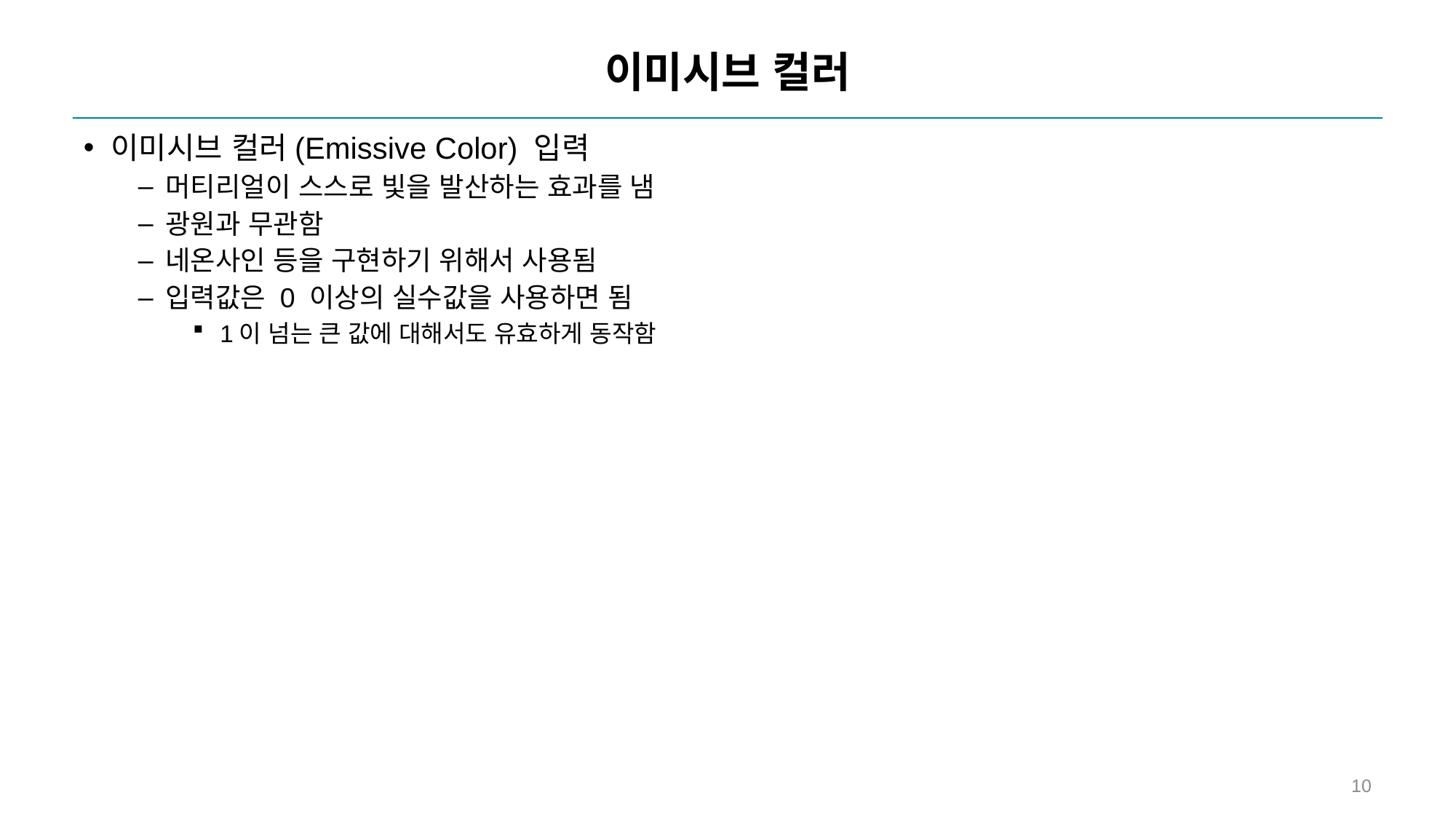

# 이미시브 컬러
이미시브 컬러(Emissive Color) 입력
머티리얼이 스스로 빛을 발산하는 효과를 냄
광원과 무관함
네온사인 등을 구현하기 위해서 사용됨
입력값은 0 이상의 실수값을 사용하면 됨
1이 넘는 큰 값에 대해서도 유효하게 동작함

10